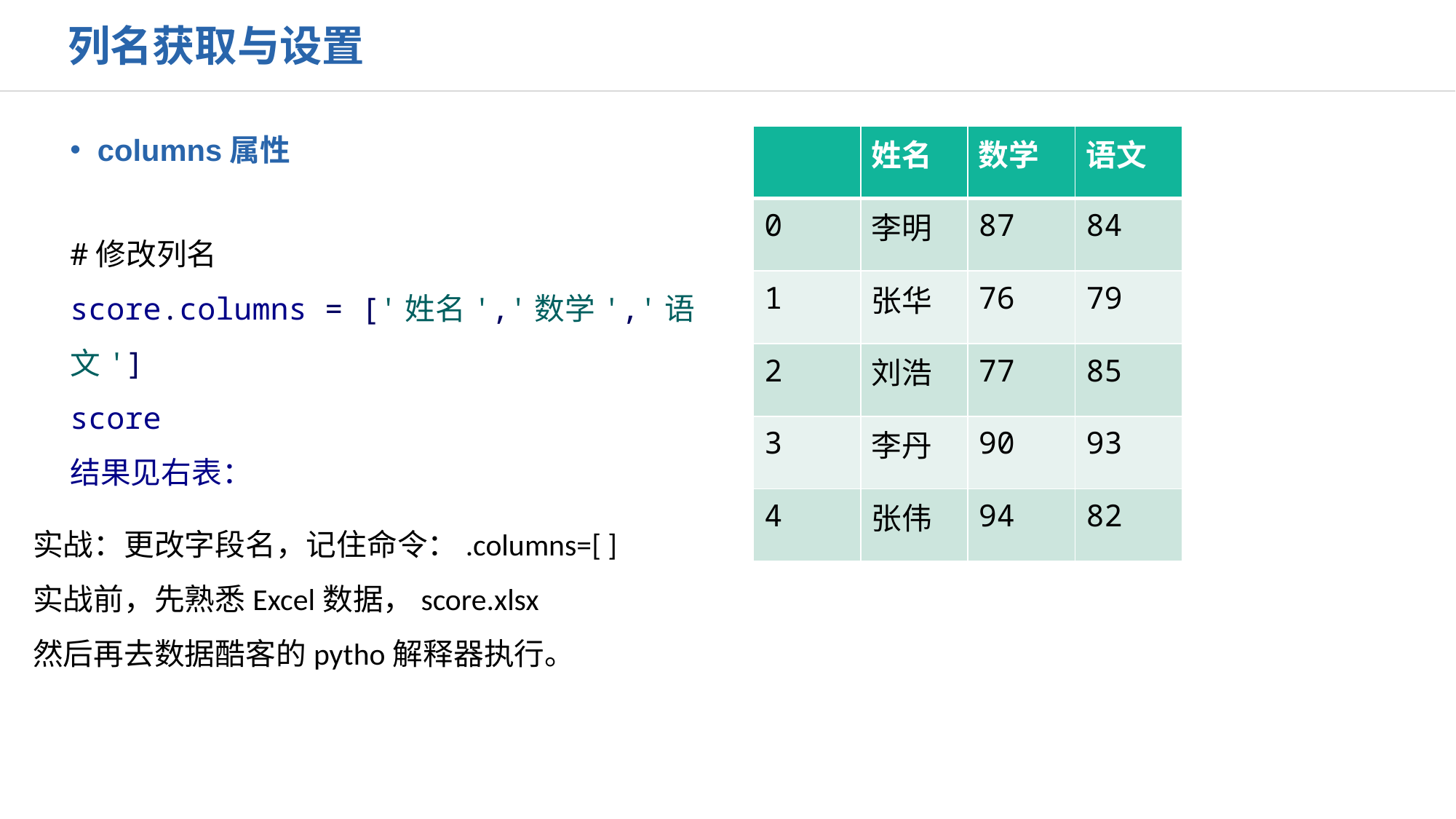

列名获取与设置
columns属性

|  | 姓名 | 数学 | 语文 |
| --- | --- | --- | --- |
| 0 | 李明 | 87 | 84 |
| 1 | 张华 | 76 | 79 |
| 2 | 刘浩 | 77 | 85 |
| 3 | 李丹 | 90 | 93 |
| 4 | 张伟 | 94 | 82 |
#修改列名
score.columns = ['姓名','数学','语文']
score
结果见右表：
实战：更改字段名，记住命令：.columns=[ ]
实战前，先熟悉Excel数据，score.xlsx
然后再去数据酷客的pytho解释器执行。